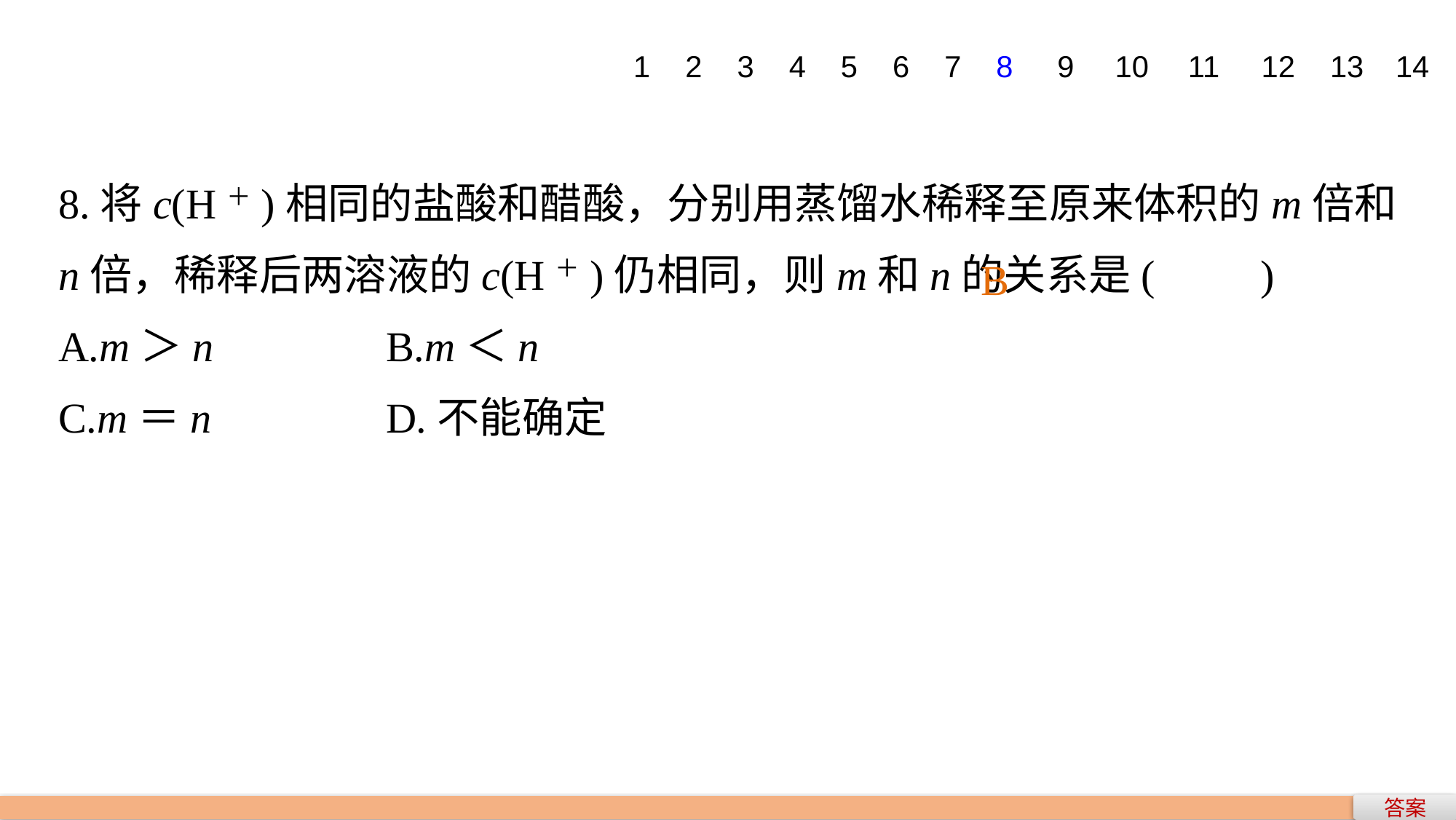

1
2
3
4
5
6
7
8
9
10
11
12
13
14
8.将c(H＋)相同的盐酸和醋酸，分别用蒸馏水稀释至原来体积的m倍和n倍，稀释后两溶液的c(H＋)仍相同，则m和n的关系是(　　)
A.m＞n  		B.m＜n
C.m＝n  		D.不能确定
B
答案